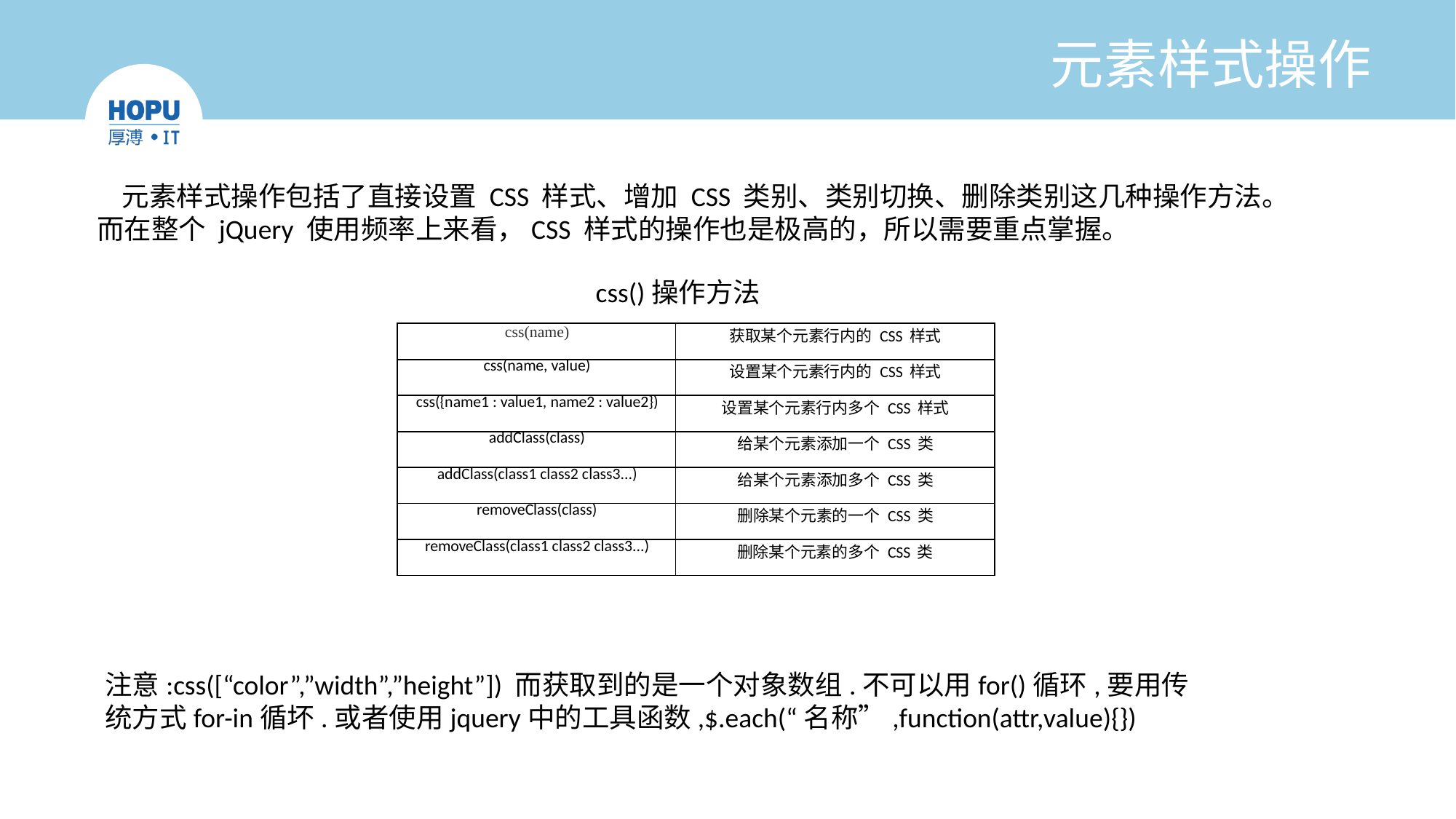

# 元素样式操作

   元素样式操作包括了直接设置 CSS 样式、增加 CSS 类别、类别切换、删除类别这几种操作方法。而在整个 jQuery 使用频率上来看，CSS 样式的操作也是极高的，所以需要重点掌握。

css()操作方法
| css(name) | 获取某个元素行内的 CSS 样式 |
| --- | --- |
| css(name, value) | 设置某个元素行内的 CSS 样式 |
| css({name1 : value1, name2 : value2}) | 设置某个元素行内多个 CSS 样式 |
| addClass(class) | 给某个元素添加一个 CSS 类 |
| addClass(class1 class2 class3...) | 给某个元素添加多个 CSS 类 |
| removeClass(class) | 删除某个元素的一个 CSS 类 |
| removeClass(class1 class2 class3...) | 删除某个元素的多个 CSS 类 |
注意:css([“color”,”width”,”height”]) 而获取到的是一个对象数组.不可以用for()循环,要用传统方式for-in循坏.或者使用jquery中的工具函数,$.each(“名称”,function(attr,value){})